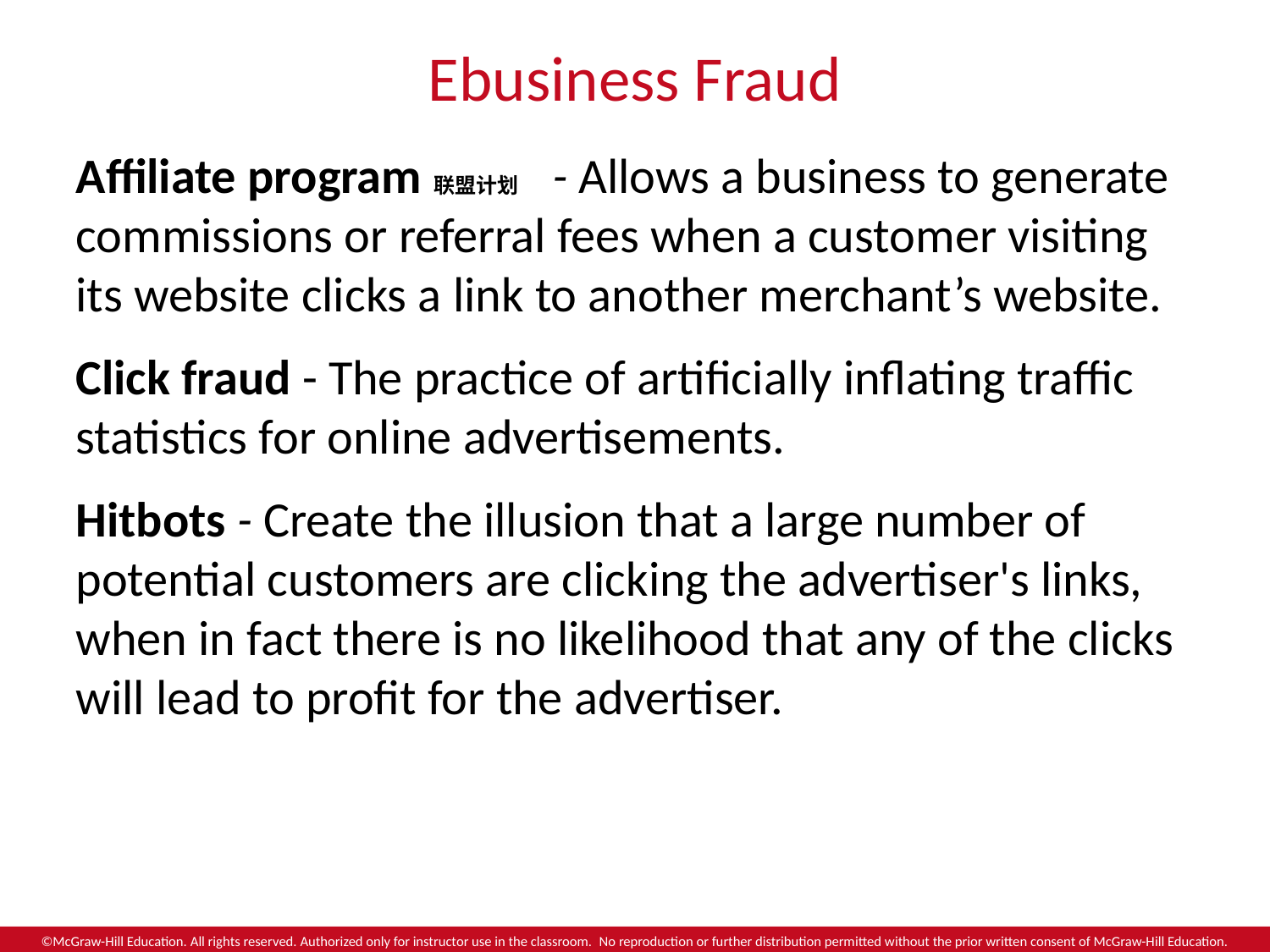

# Ebusiness Fraud
Affiliate program联盟计划  - Allows a business to generate commissions or referral fees when a customer visiting its website clicks a link to another merchant’s website.
Click fraud - The practice of artificially inflating traffic statistics for online advertisements.
Hitbots - Create the illusion that a large number of potential customers are clicking the advertiser's links, when in fact there is no likelihood that any of the clicks will lead to profit for the advertiser.